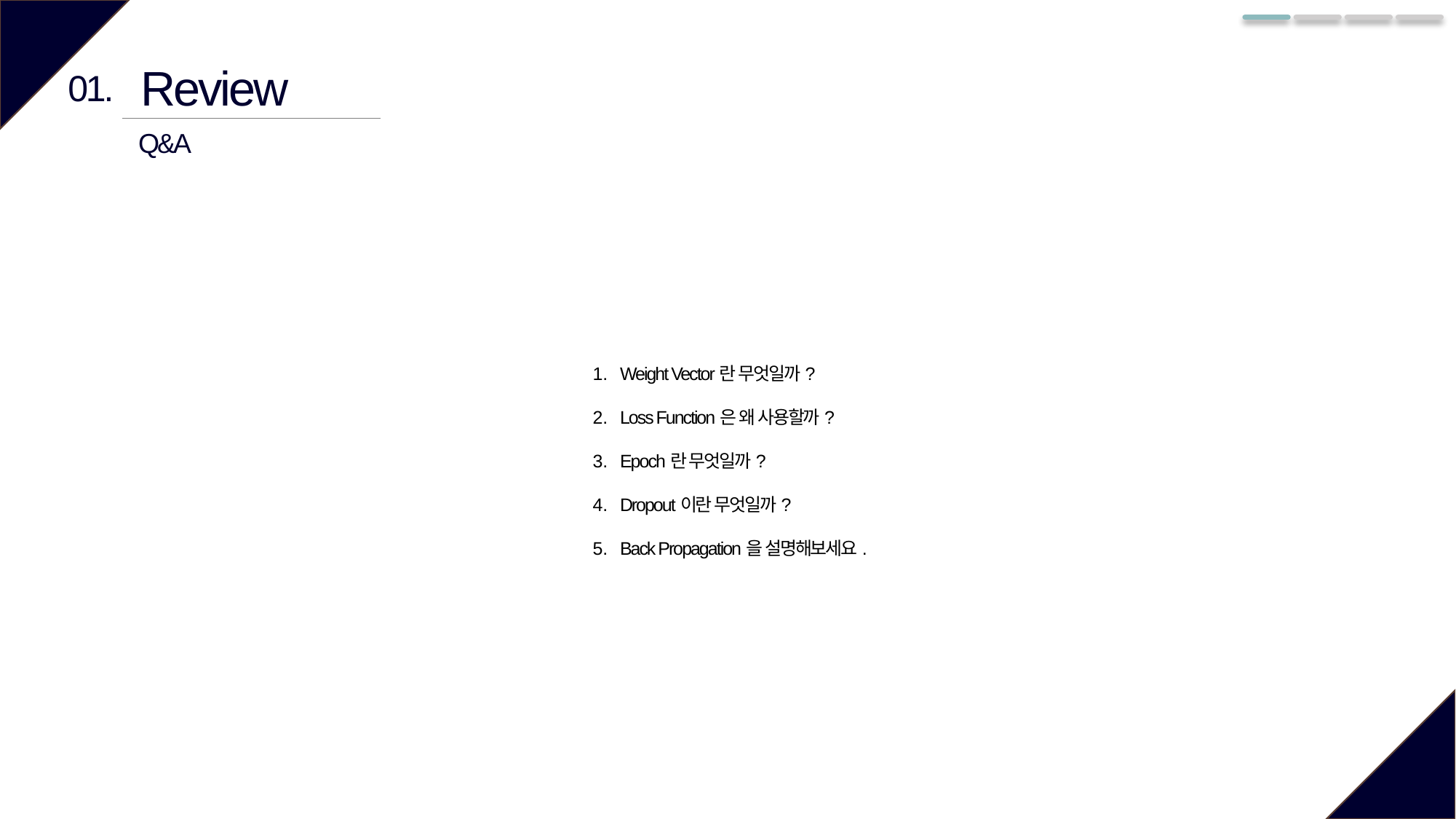

Review
01.
Q&A
Weight Vector란 무엇일까?
Loss Function은 왜 사용할까?
Epoch란 무엇일까?
Dropout이란 무엇일까?
Back Propagation을 설명해보세요.